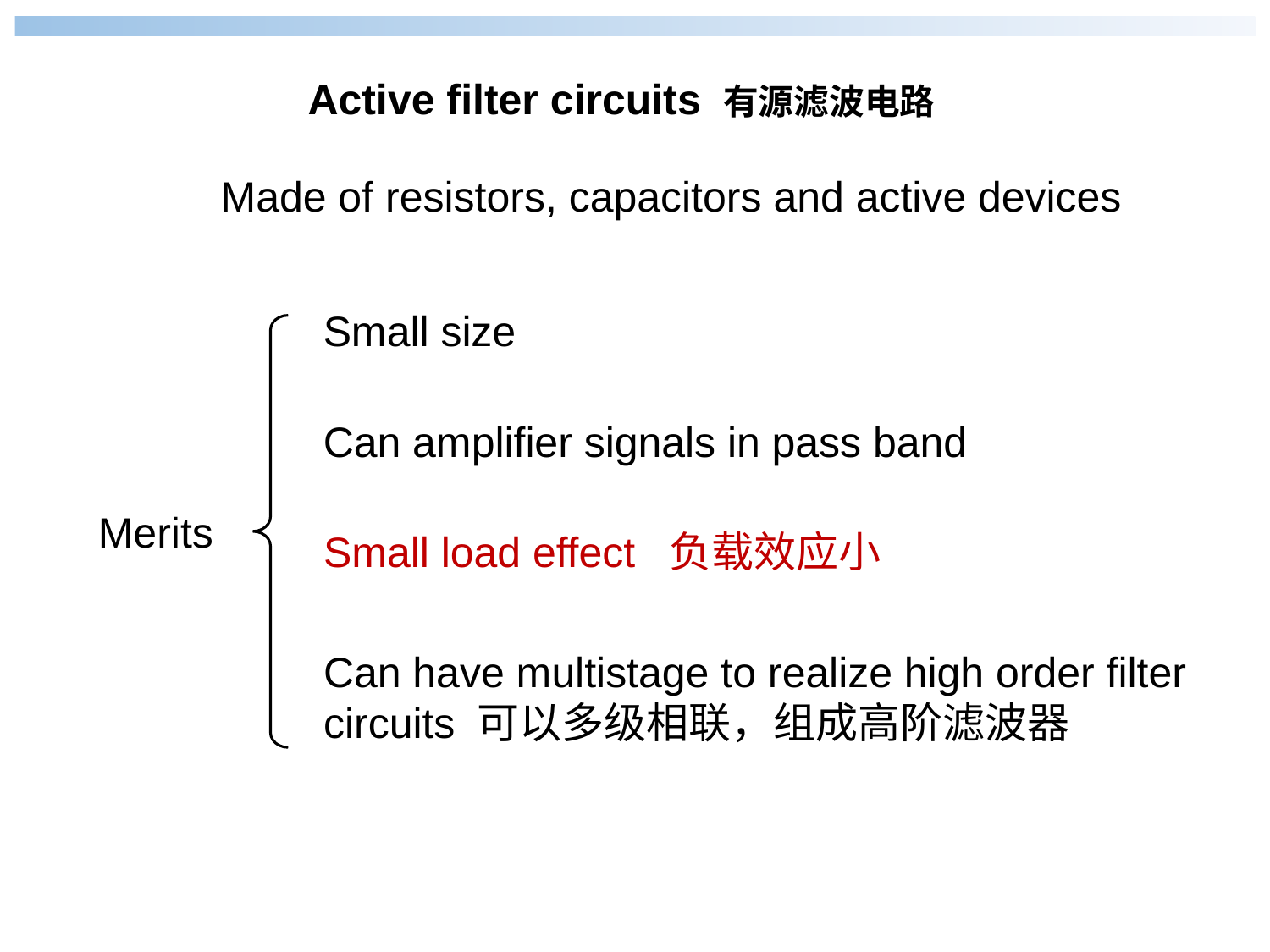

Active filter circuits 有源滤波电路
Made of resistors, capacitors and active devices
Small size

Can amplifier signals in pass band
Merits
Small load effect  负载效应小
Can have multistage to realize high order filter circuits 可以多级相联，组成高阶滤波器